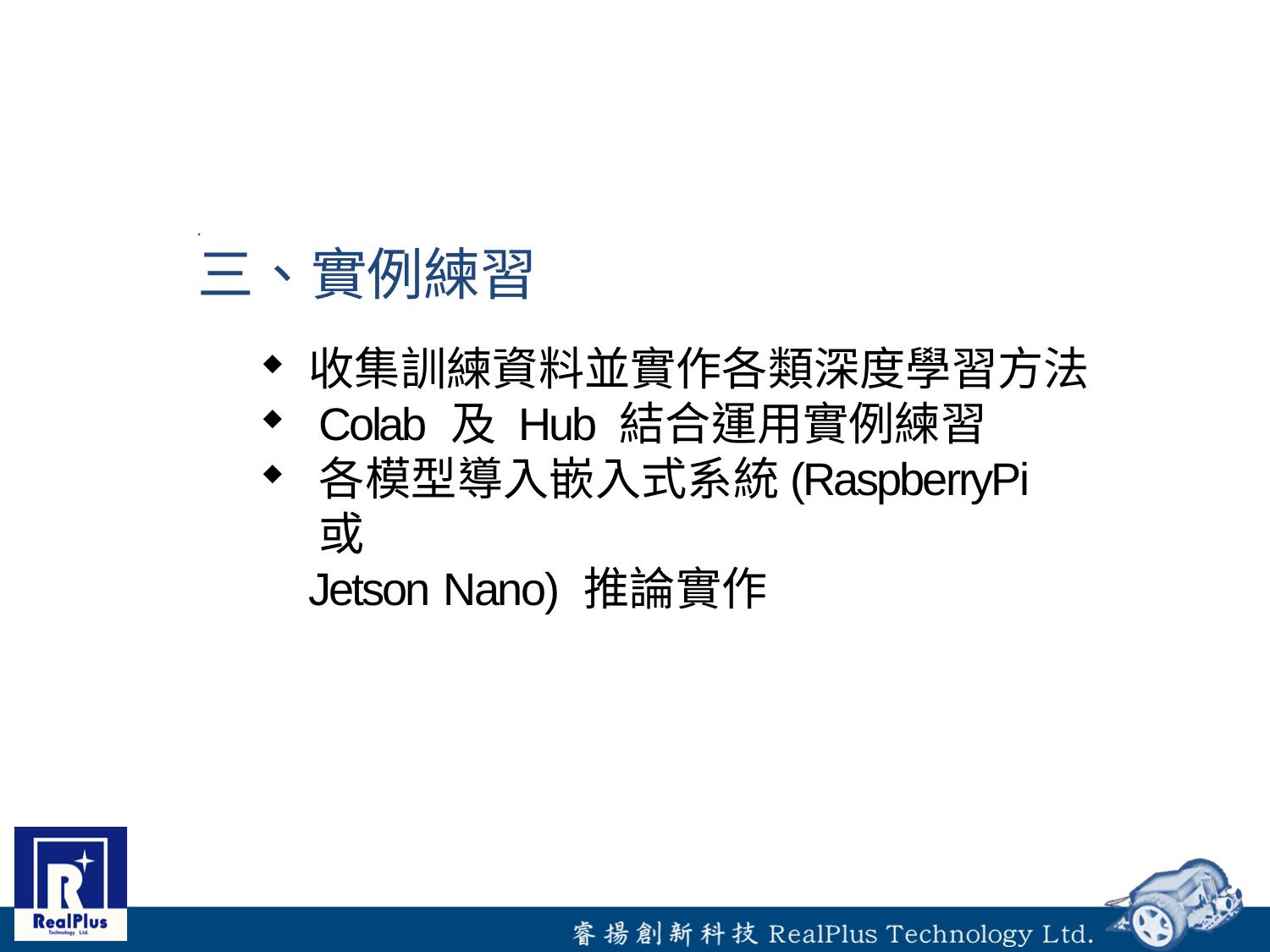

•
# 三、實例練習
收集訓練資料並實作各類深度學習方法
Colab 及 Hub 結合運用實例練習
各模型導入嵌入式系統(RaspberryPi 或
Jetson Nano) 推論實作